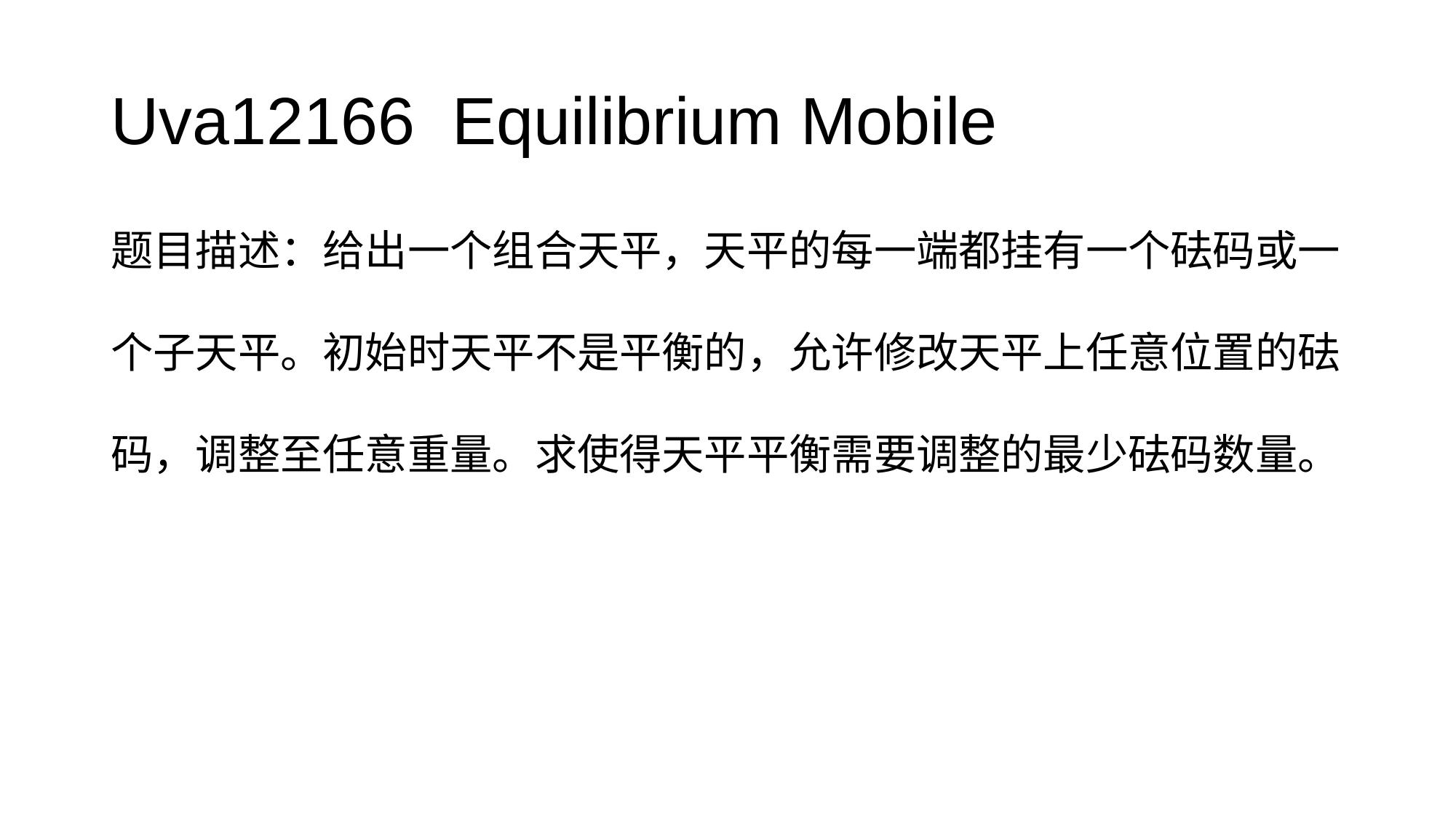

# Uva12166  Equilibrium Mobile
题目描述：给出一个组合天平，天平的每一端都挂有一个砝码或一

个子天平。初始时天平不是平衡的，允许修改天平上任意位置的砝

码，调整至任意重量。求使得天平平衡需要调整的最少砝码数量。